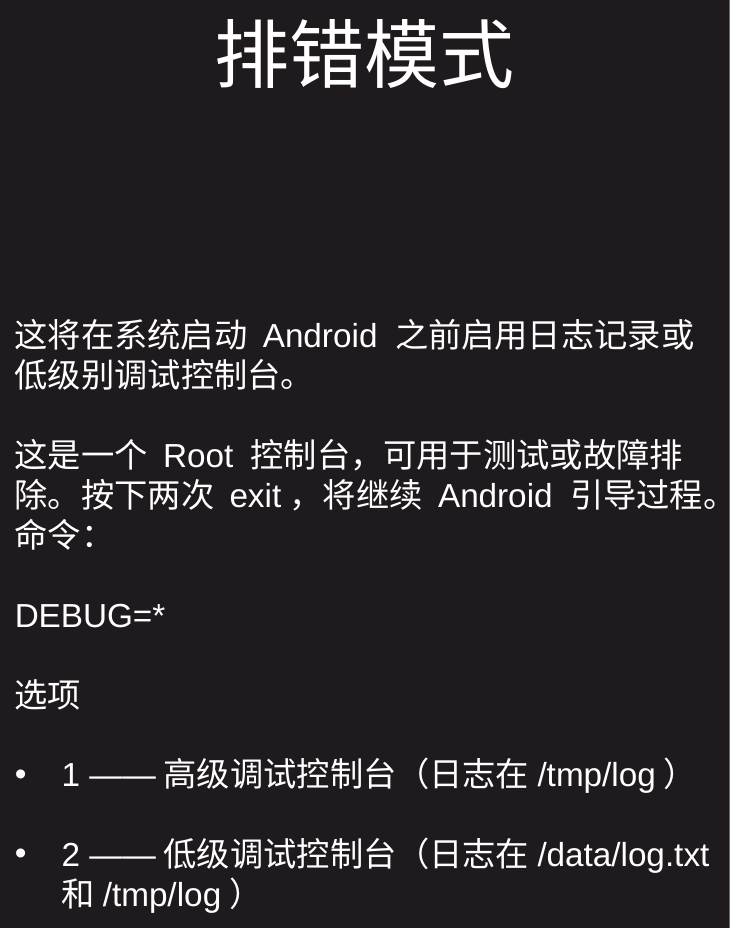

排错模式
这将在系统启动 Android 之前启用日志记录或低级别调试控制台。

这是一个 Root 控制台，可用于测试或故障排除。按下两次 exit，将继续 Android 引导过程。
命令：

DEBUG=*

选项

1 ——高级调试控制台（日志在/tmp/log）

2 ——低级调试控制台（日志在/data/log.txt和/tmp/log）